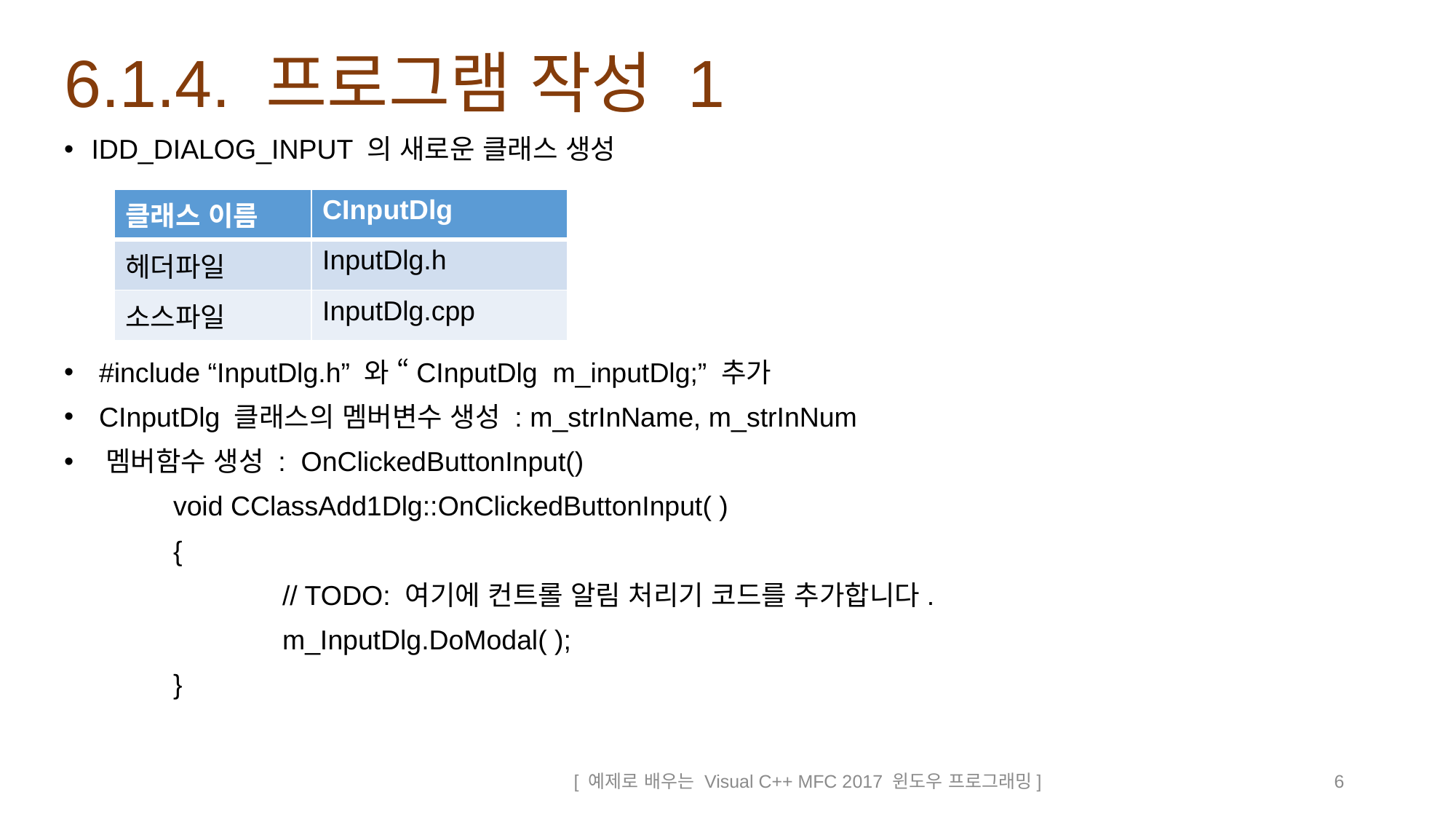

# 6.1.4. 프로그램 작성 1
IDD_DIALOG_INPUT 의 새로운 클래스 생성

 #include “InputDlg.h” 와 “CInputDlg  m_inputDlg;” 추가
 CInputDlg 클래스의 멤버변수 생성 : m_strInName, m_strInNum
 멤버함수 생성 :  OnClickedButtonInput()
	void CClassAdd1Dlg::OnClickedButtonInput( )
	{
		// TODO: 여기에 컨트롤 알림 처리기 코드를 추가합니다.
		m_InputDlg.DoModal( );
	}
| 클래스 이름 | CInputDlg |
| --- | --- |
| 헤더파일 | InputDlg.h |
| 소스파일 | InputDlg.cpp |
[ 예제로 배우는 Visual C++ MFC 2017 윈도우 프로그래밍]
6